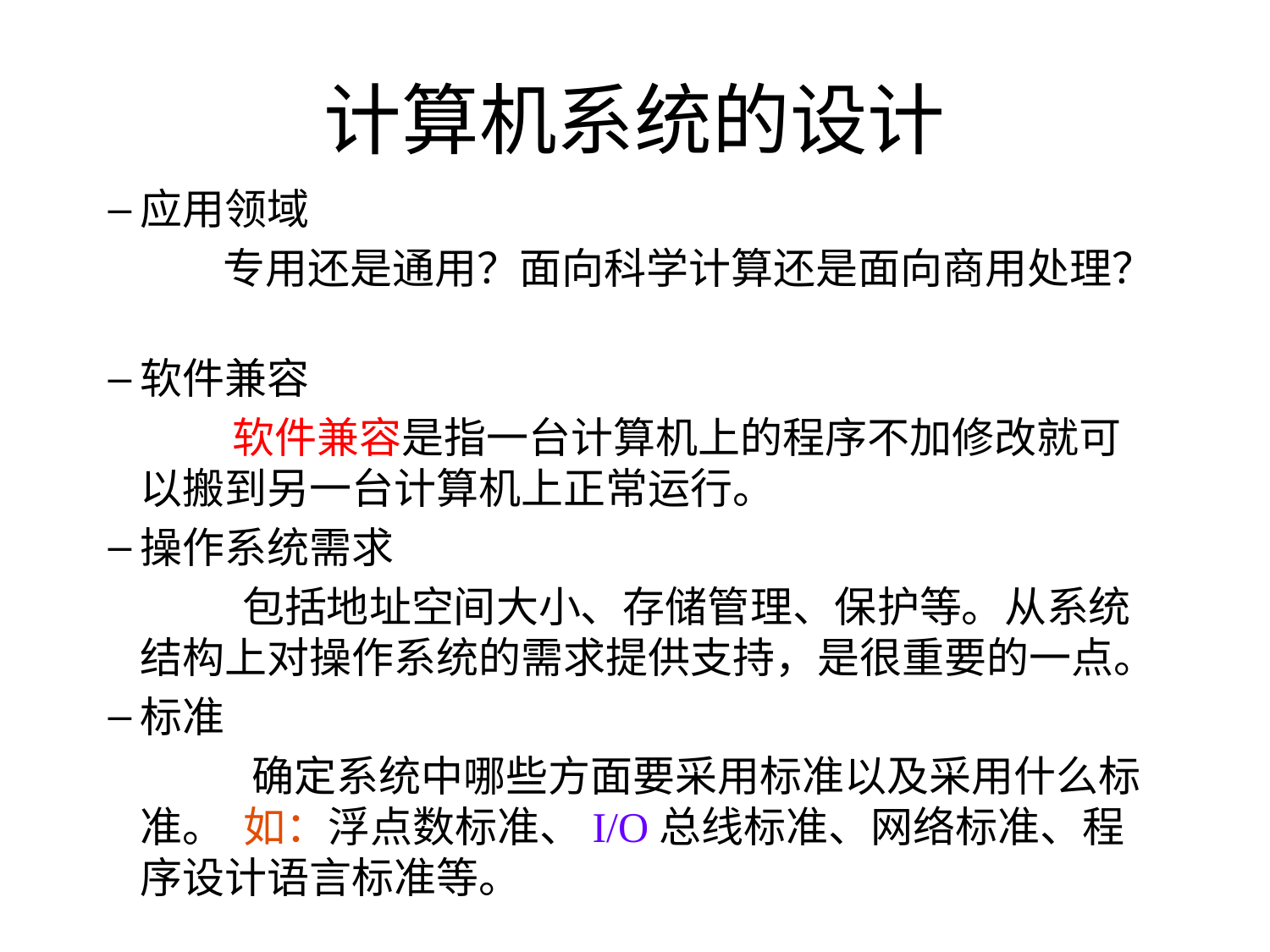

# 计算机系统的设计
应用领域
           专用还是通用？面向科学计算还是面向商用处理？
软件兼容
            软件兼容是指一台计算机上的程序不加修改就可以搬到另一台计算机上正常运行。
操作系统需求
             包括地址空间大小、存储管理、保护等。从系统结构上对操作系统的需求提供支持，是很重要的一点。
标准
              确定系统中哪些方面要采用标准以及采用什么标准。  如：浮点数标准、I/O总线标准、网络标准、程序设计语言标准等。